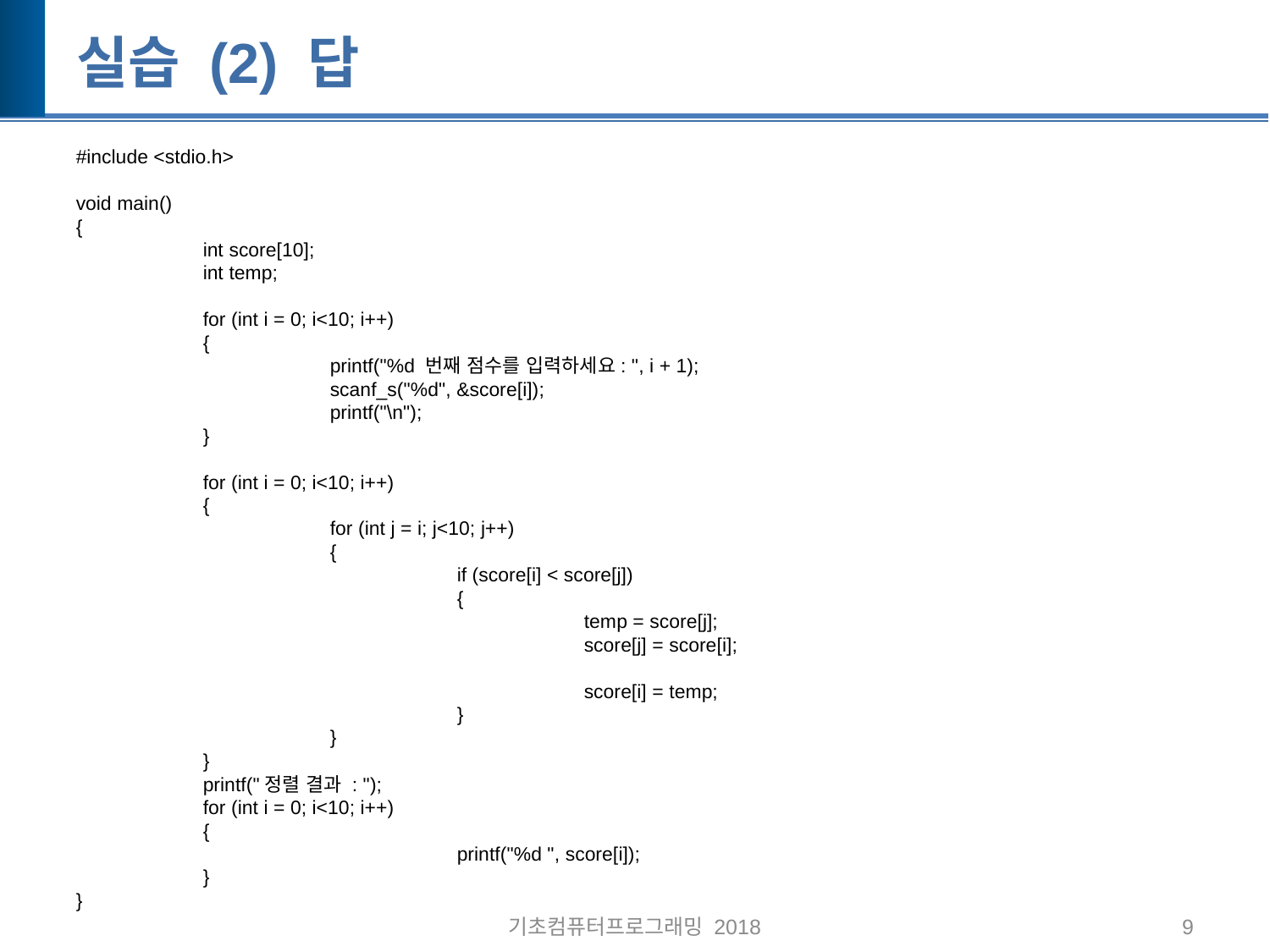

# 실습 (2) 답
#include <stdio.h>

void main()
{
	int score[10];
	int temp;

	for (int i = 0; i<10; i++)
	{
		printf("%d 번째 점수를 입력하세요: ", i + 1);
		scanf_s("%d", &score[i]);
		printf("\n");
	}

	for (int i = 0; i<10; i++)
	{
		for (int j = i; j<10; j++)
		{
			if (score[i] < score[j])
			{
				temp = score[j];
				score[j] = score[i];

				score[i] = temp;
			}
		}
	}
	printf("정렬 결과 : ");
	for (int i = 0; i<10; i++)
	{
			printf("%d ", score[i]);
	}
}
기초컴퓨터프로그래밍 2018
9